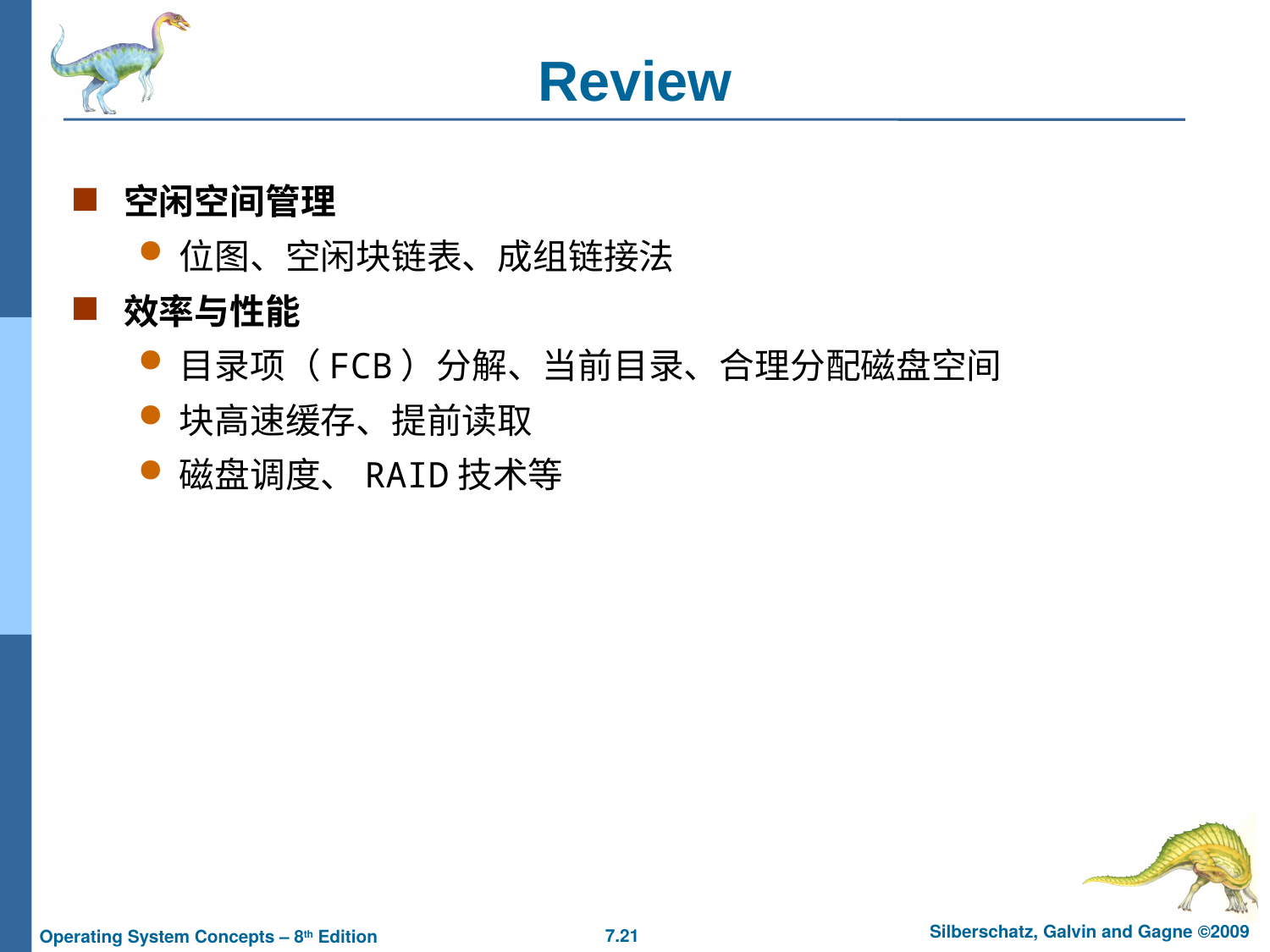

# Review

空闲空间管理
位图、空闲块链表、成组链接法
效率与性能
目录项（FCB）分解、当前目录、合理分配磁盘空间
块高速缓存、提前读取
磁盘调度、RAID技术等